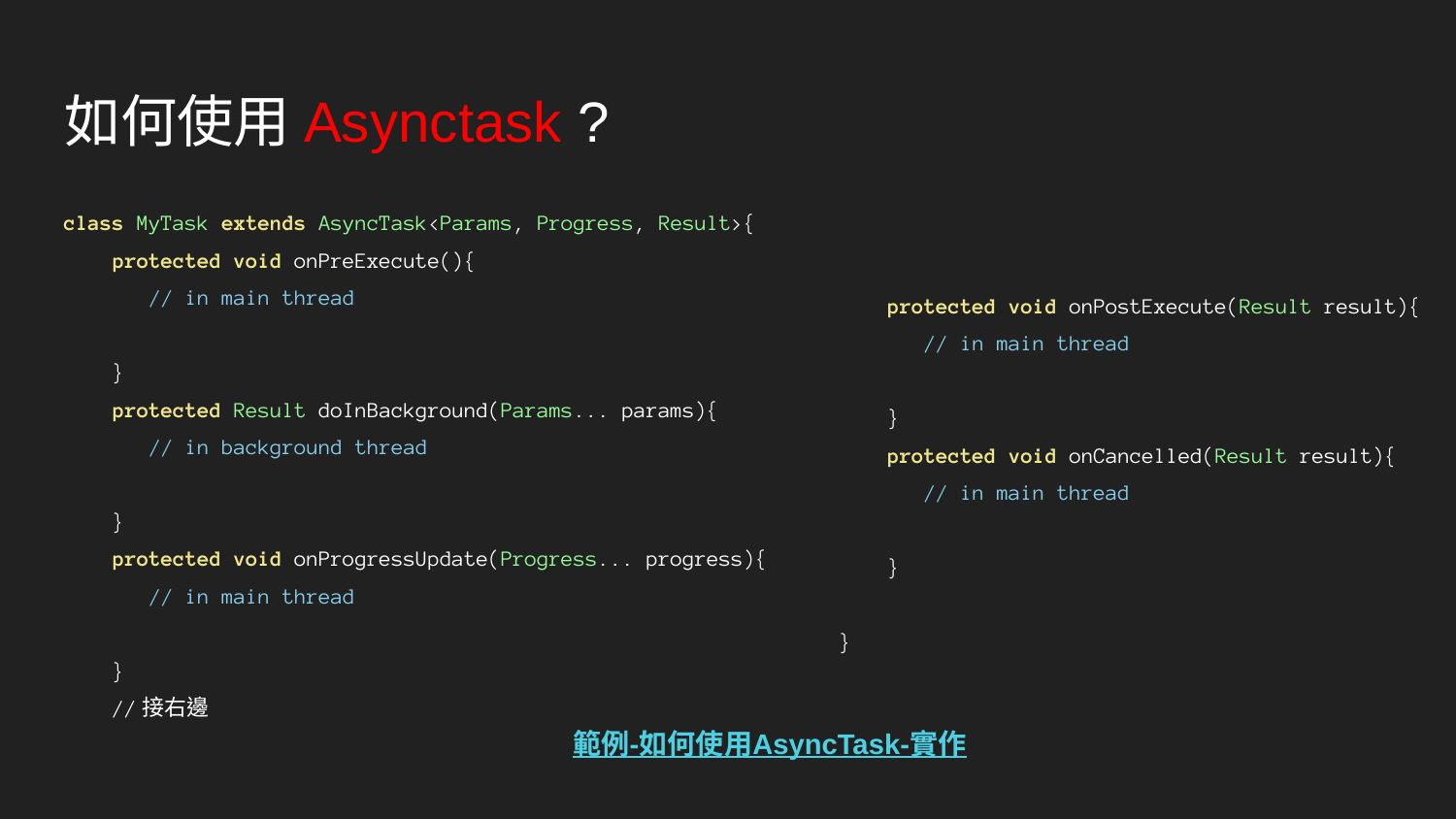

# 如何使用Asynctask ?
class MyTask extends AsyncTask<Params, Progress, Result>{
    protected void onPreExecute(){
       // in main thread
    }
    protected Result doInBackground(Params... params){
       // in background thread
    }
    protected void onProgressUpdate(Progress... progress){
       // in main thread
    }
    //接右邊

    protected void onPostExecute(Result result){
       // in main thread
    }
    protected void onCancelled(Result result){
       // in main thread
    }
}
範例-如何使用AsyncTask-實作